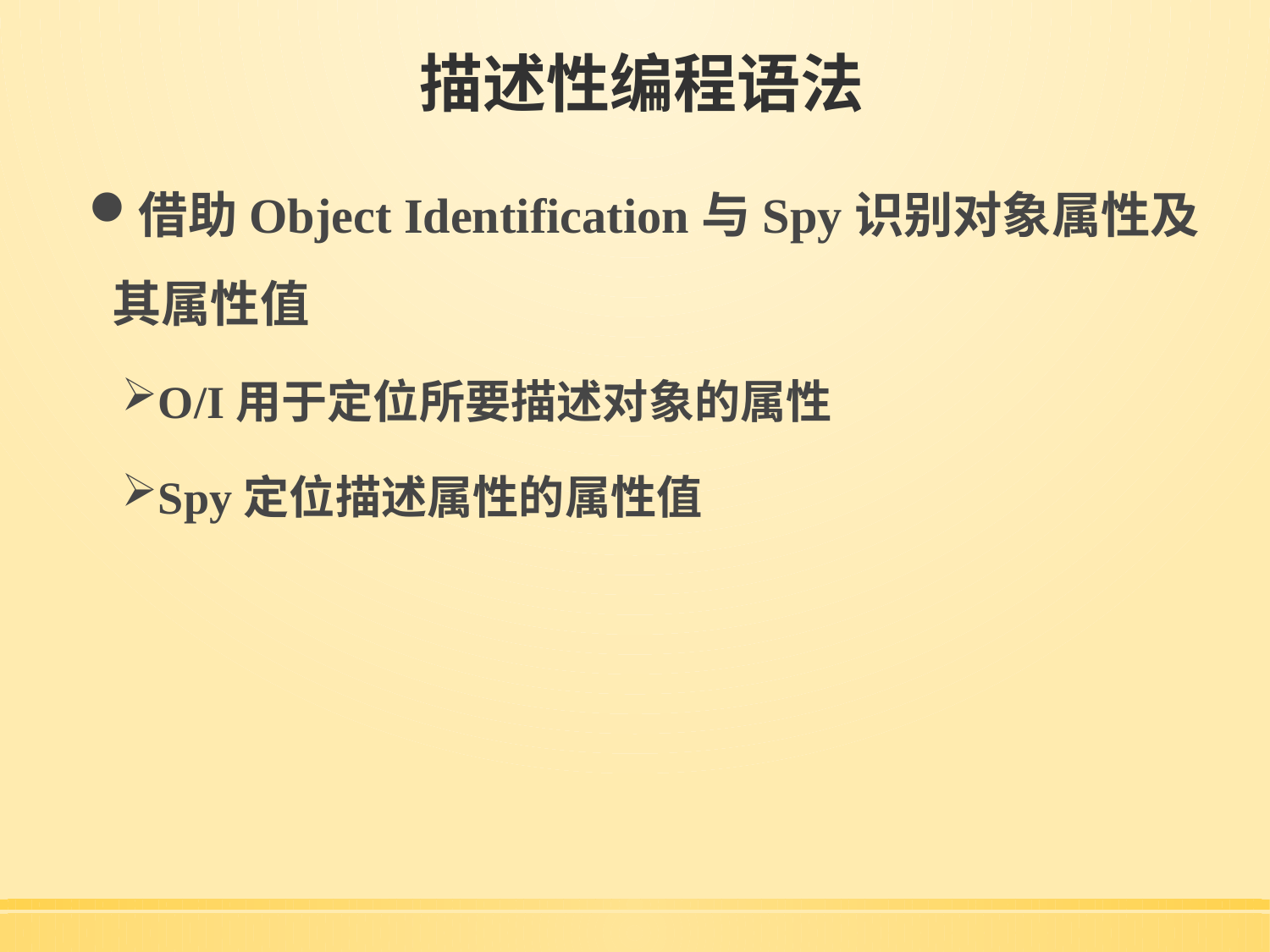

# 描述性编程语法
借助Object Identification与Spy识别对象属性及其属性值
O/I用于定位所要描述对象的属性
Spy定位描述属性的属性值